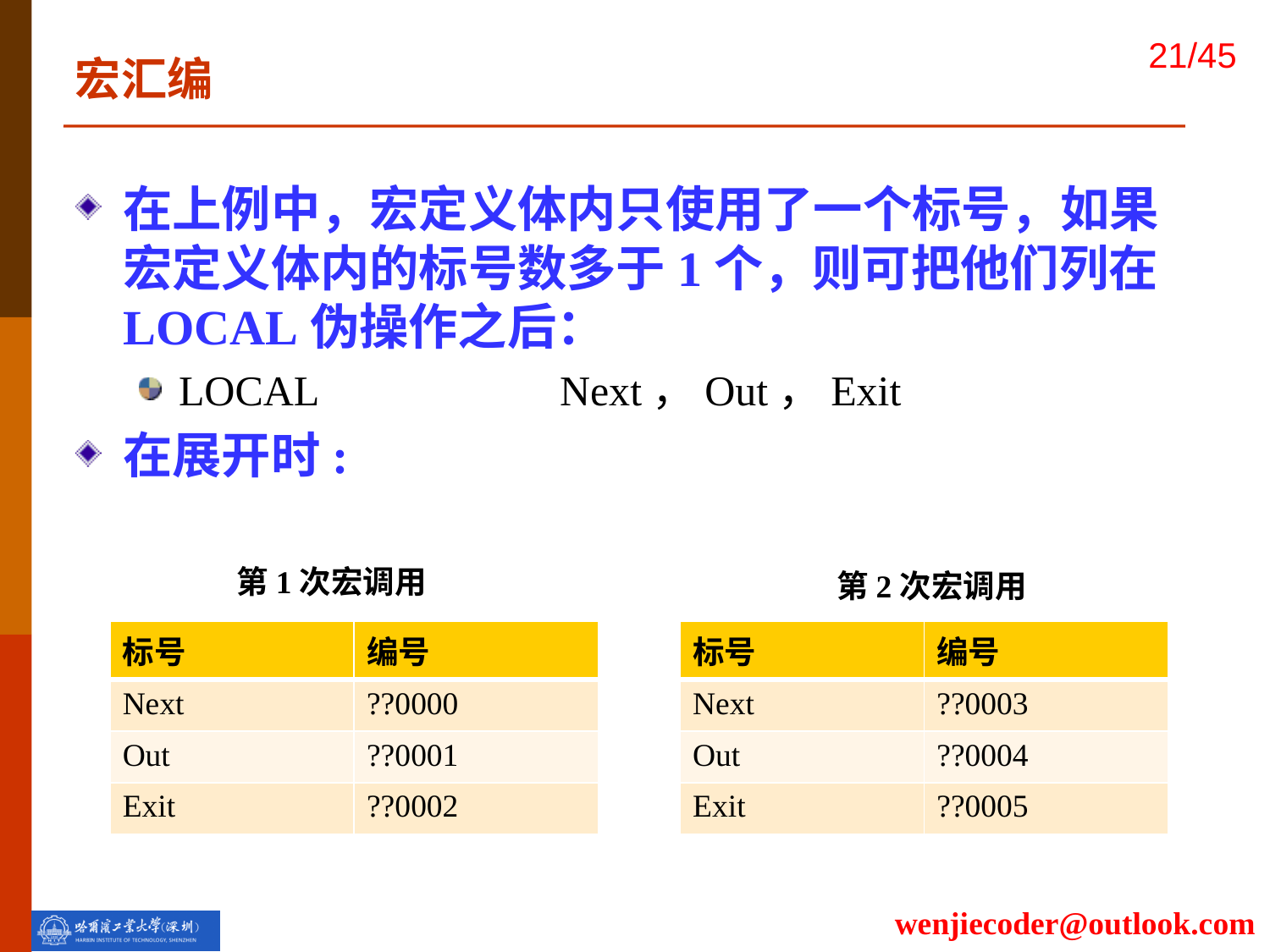

宏汇编
在上例中，宏定义体内只使用了一个标号，如果宏定义体内的标号数多于1个，则可把他们列在LOCAL伪操作之后：
LOCAL		Next，Out，Exit
在展开时:
第1次宏调用
第2次宏调用
| 标号 | 编号 |
| --- | --- |
| Next | ??0000 |
| Out | ??0001 |
| Exit | ??0002 |
| 标号 | 编号 |
| --- | --- |
| Next | ??0003 |
| Out | ??0004 |
| Exit | ??0005 |